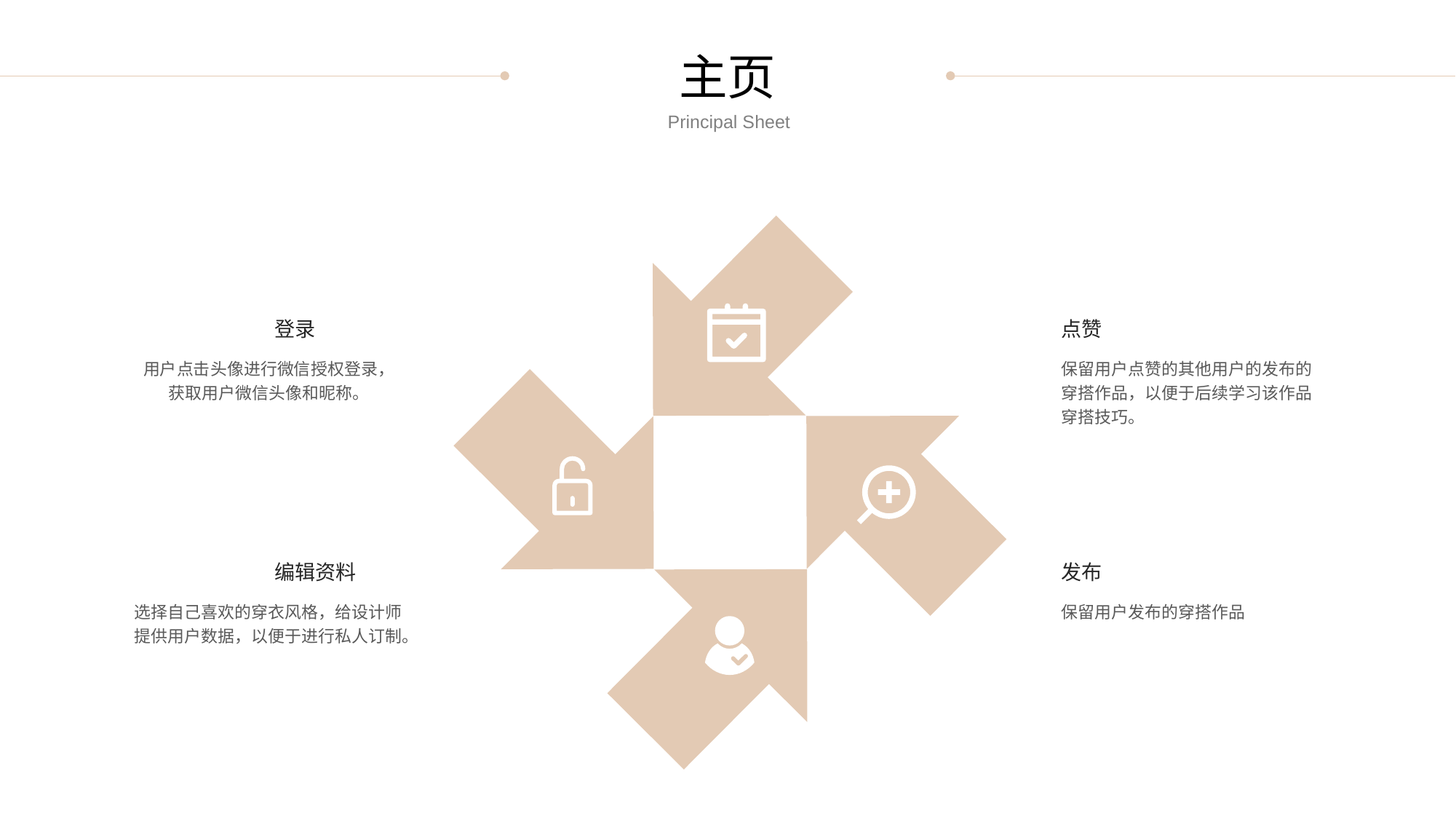

主页
Principal Sheet

登录
用户点击头像进行微信授权登录，获取用户微信头像和昵称。
点赞
保留用户点赞的其他用户的发布的穿搭作品，以便于后续学习该作品穿搭技巧。
编辑资料
选择自己喜欢的穿衣风格，给设计师提供用户数据，以便于进行私人订制。
发布
保留用户发布的穿搭作品